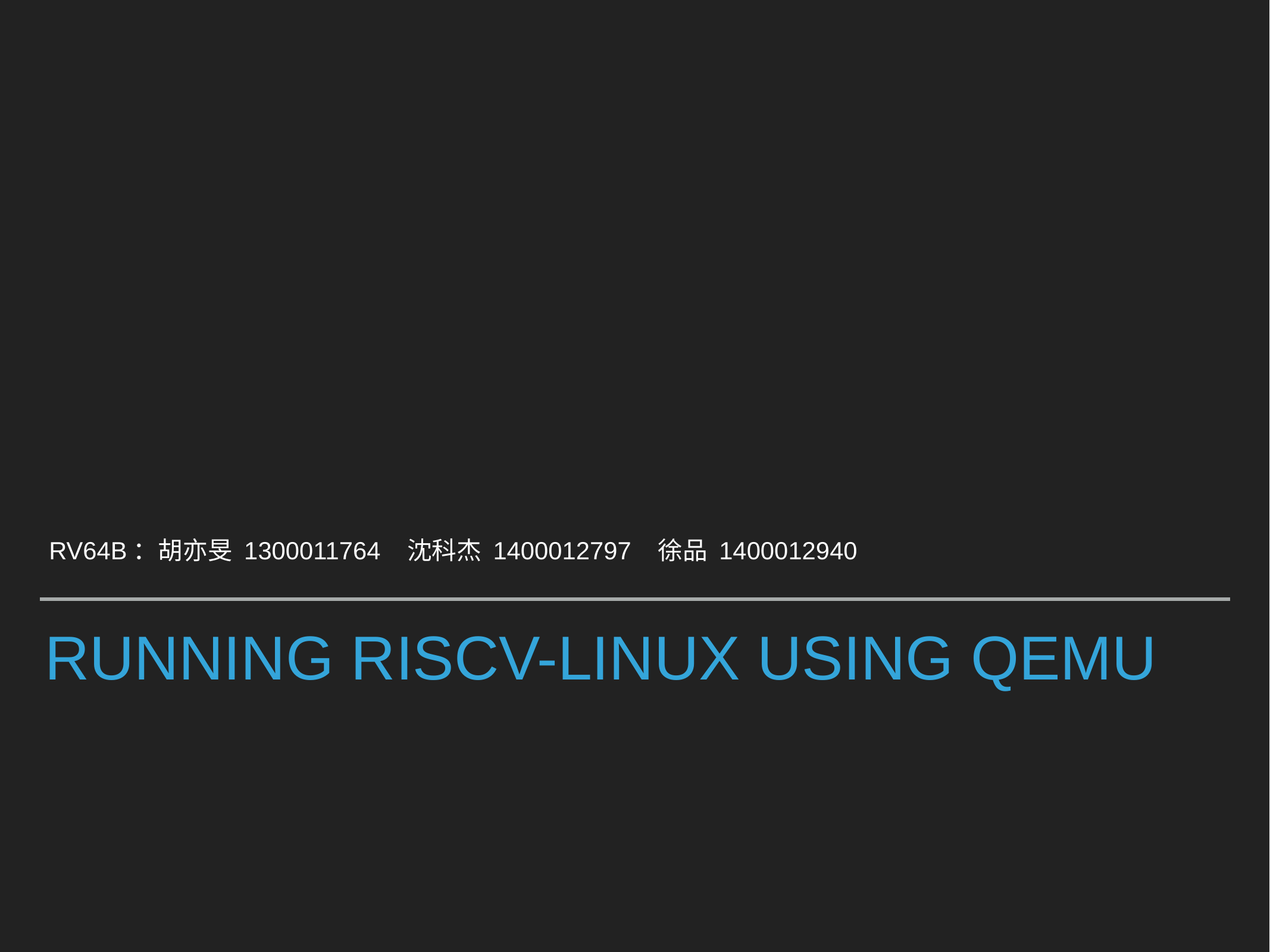

RV64B：胡亦旻 1300011764   沈科杰 1400012797   徐品 1400012940
# running riscv-linux using qemu